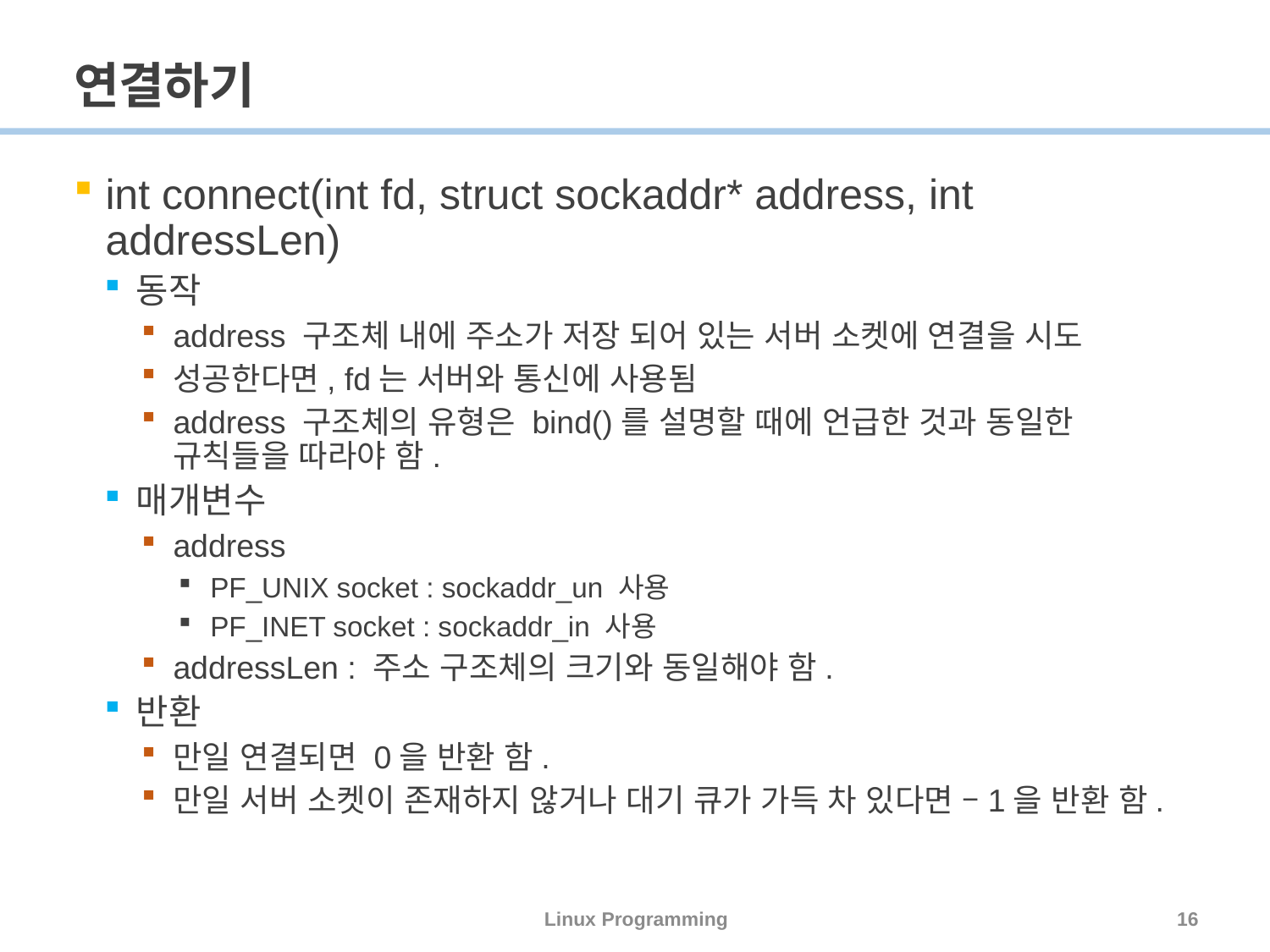

# 연결하기
int connect(int fd, struct sockaddr* address, int addressLen)
동작
address 구조체 내에 주소가 저장 되어 있는 서버 소켓에 연결을 시도
성공한다면, fd는 서버와 통신에 사용됨
address 구조체의 유형은 bind()를 설명할 때에 언급한 것과 동일한 규칙들을 따라야 함.
매개변수
address
PF_UNIX socket : sockaddr_un 사용
PF_INET socket : sockaddr_in 사용
addressLen : 주소 구조체의 크기와 동일해야 함.
반환
만일 연결되면 0을 반환 함.
만일 서버 소켓이 존재하지 않거나 대기 큐가 가득 차 있다면 –1을 반환 함.
Linux Programming
16